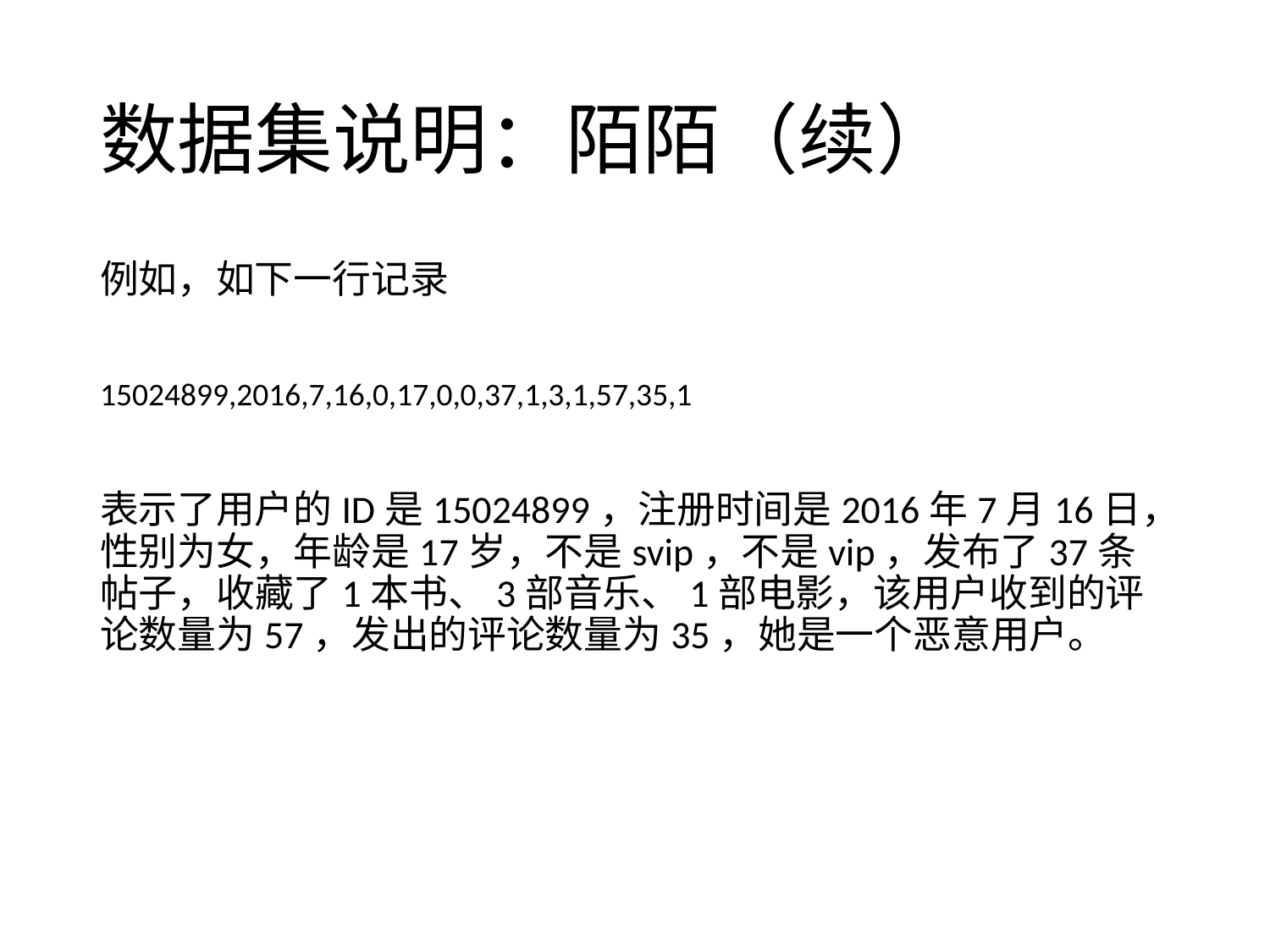

# 数据集说明：陌陌（续）
例如，如下一行记录

15024899,2016,7,16,0,17,0,0,37,1,3,1,57,35,1

表示了用户的ID是15024899，注册时间是2016年7月16日，性别为女，年龄是17岁，不是svip，不是vip，发布了37条帖子，收藏了1本书、3部音乐、1部电影，该用户收到的评论数量为57，发出的评论数量为35，她是一个恶意用户。